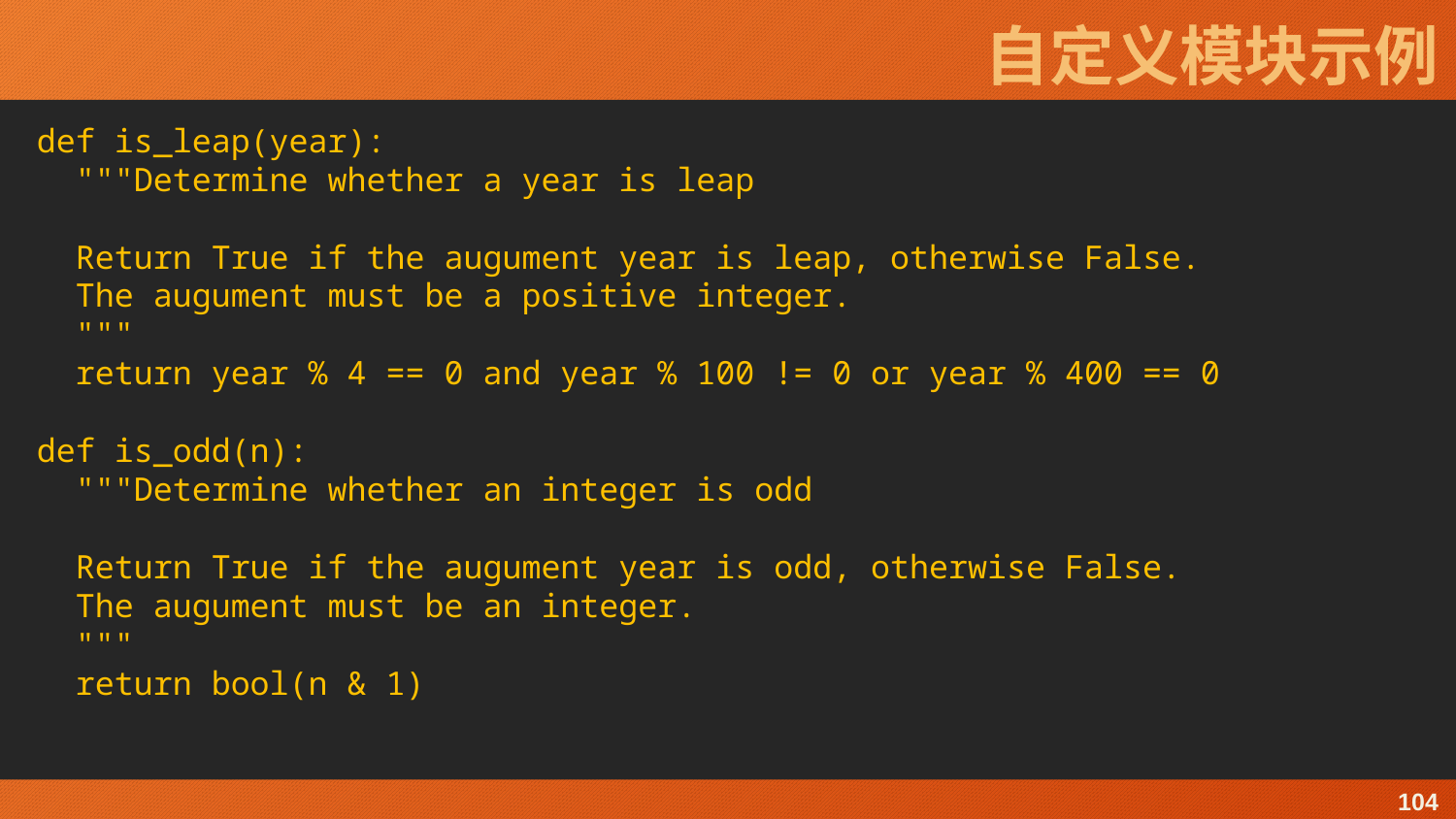

# 自定义模块示例
def is_leap(year):
  """Determine whether a year is leap

  Return True if the augument year is leap, otherwise False.
  The augument must be a positive integer.
  """
  return year % 4 == 0 and year % 100 != 0 or year % 400 == 0

def is_odd(n):
  """Determine whether an integer is odd

  Return True if the augument year is odd, otherwise False.
  The augument must be an integer.
  """
  return bool(n & 1)
104